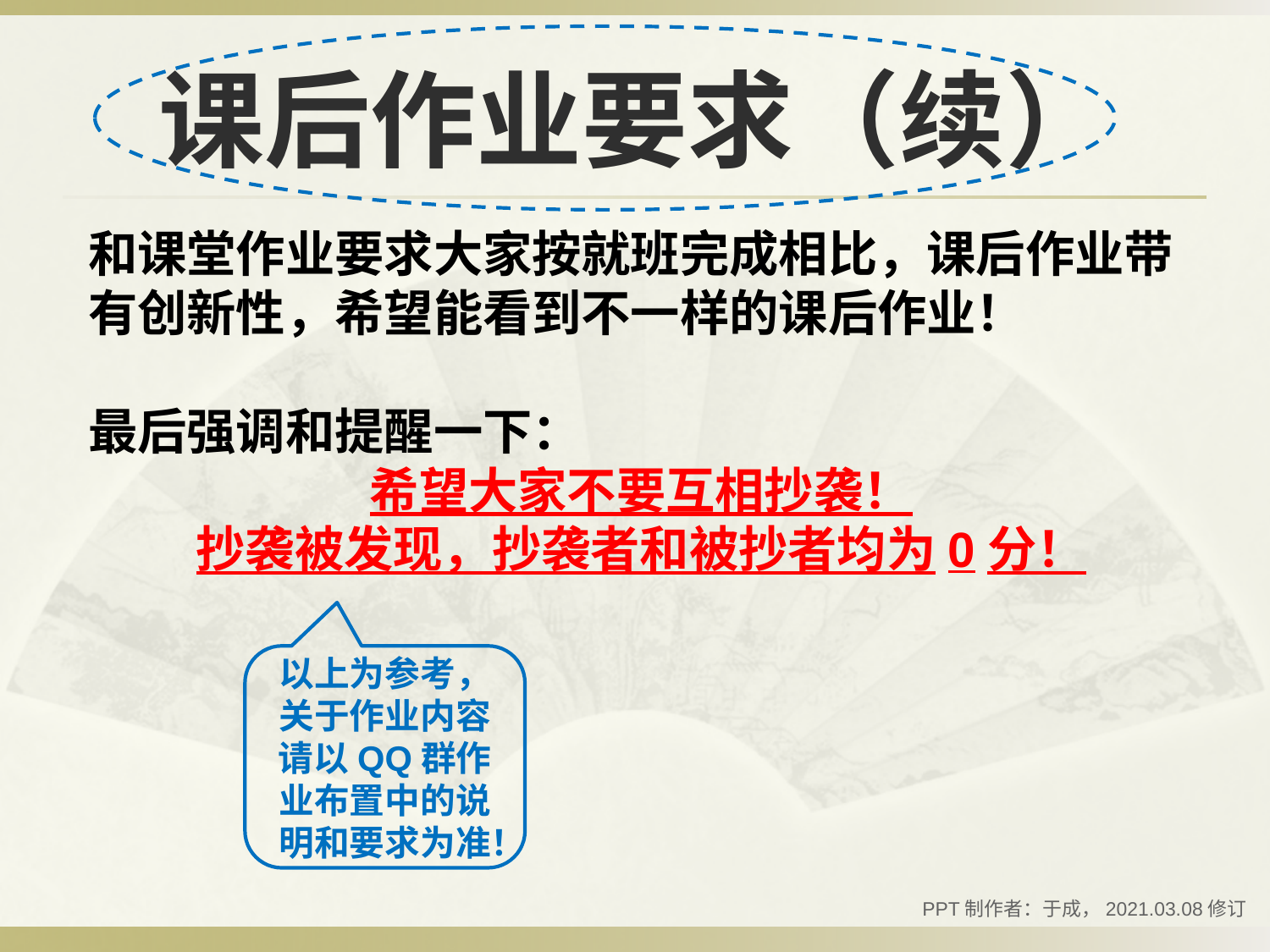

# 课后作业要求（续）
和课堂作业要求大家按就班完成相比，课后作业带有创新性，希望能看到不一样的课后作业！

最后强调和提醒一下：
希望大家不要互相抄袭！
抄袭被发现，抄袭者和被抄者均为0分！
以上为参考，关于作业内容请以QQ群作业布置中的说明和要求为准！
PPT制作者：于成，2021.03.08修订